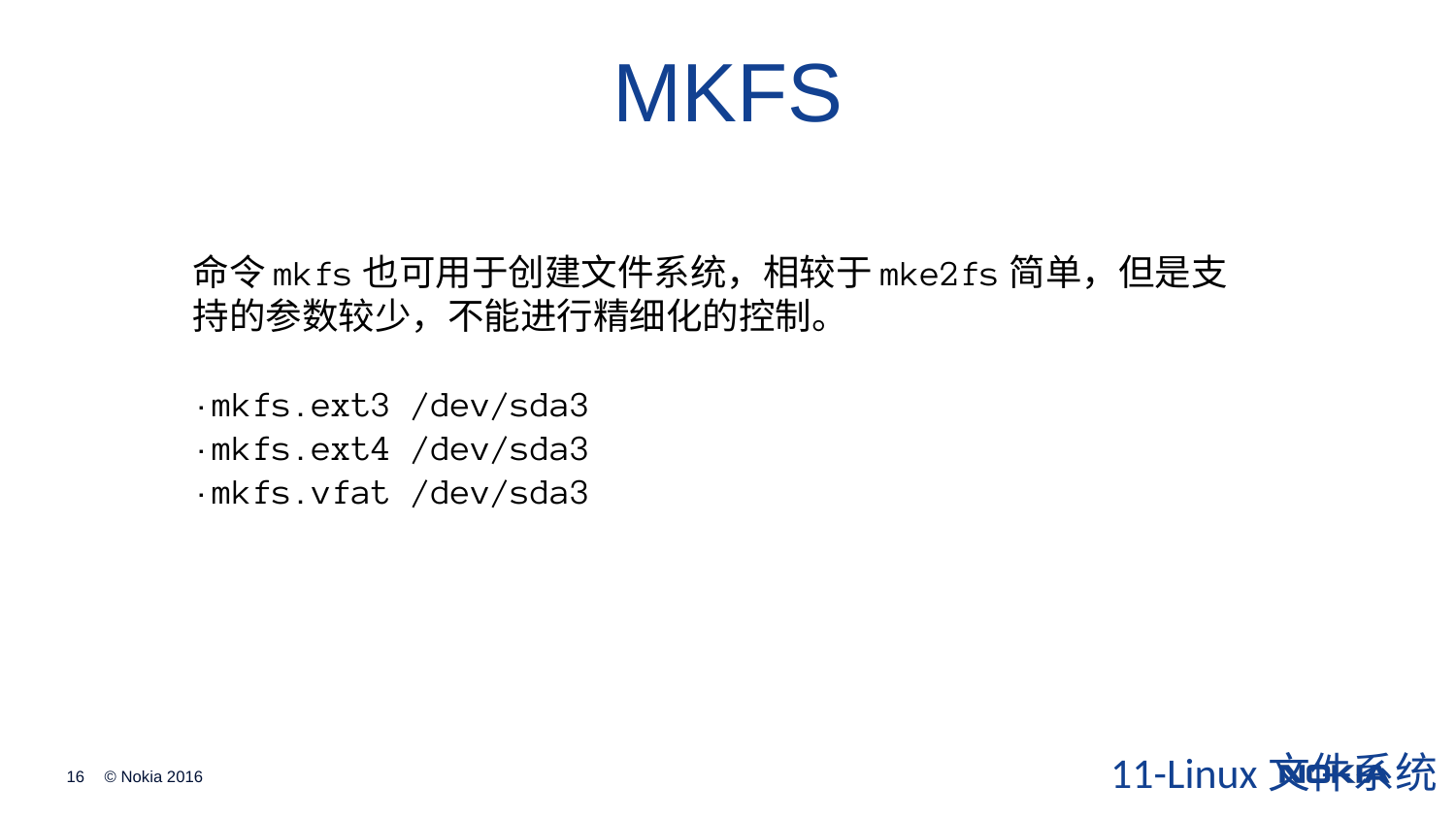

# MKFS
命令mkfs也可用于创建文件系统，相较于mke2fs简单，但是支持的参数较少，不能进行精细化的控制。

·mkfs.ext3 /dev/sda3
·mkfs.ext4 /dev/sda3
·mkfs.vfat /dev/sda3
11-Linux文件系统